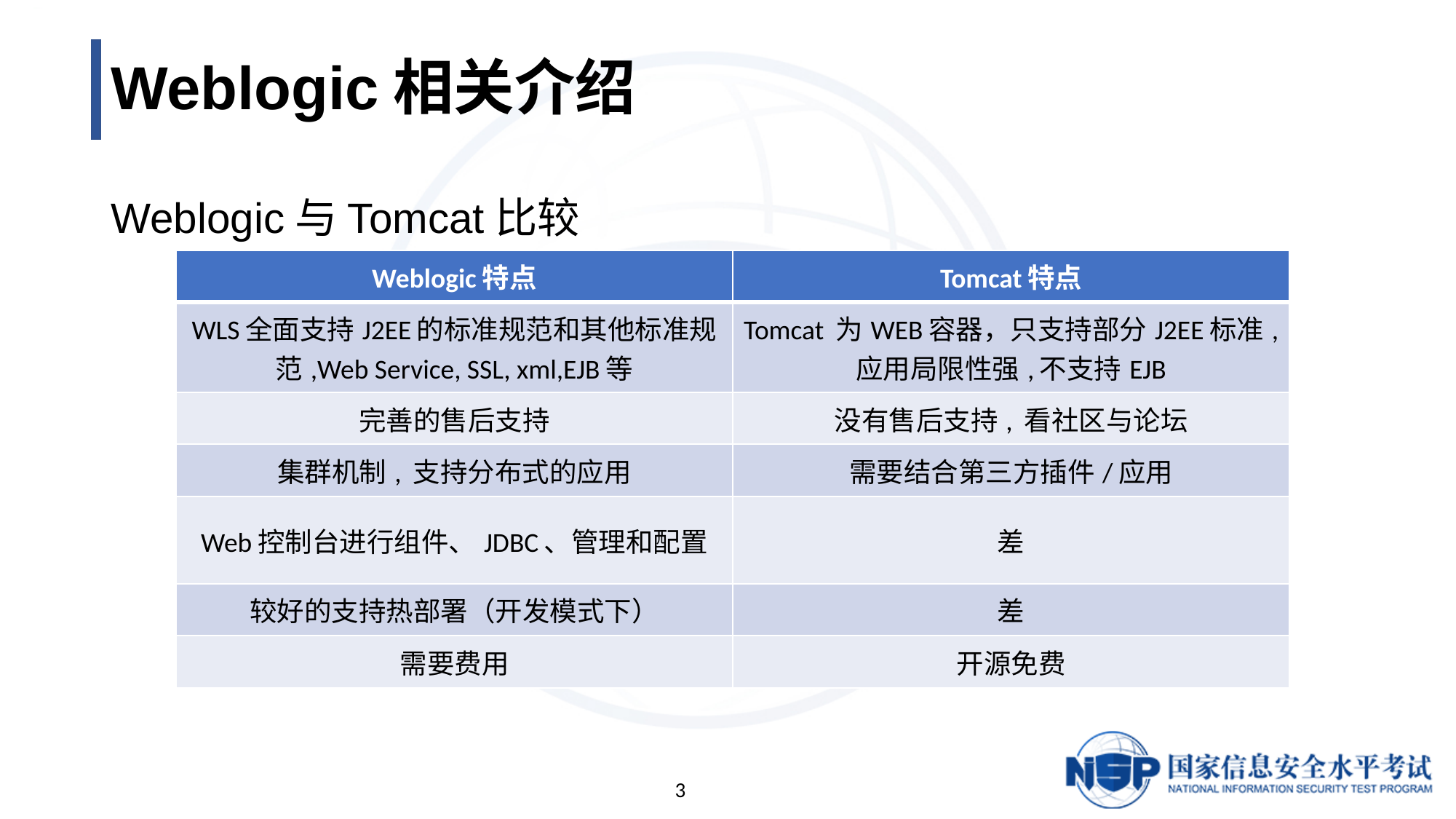

# Weblogic相关介绍
Weblogic与Tomcat比较
| Weblogic特点 | Tomcat特点 |
| --- | --- |
| WLS全面支持J2EE的标准规范和其他标准规范,Web Service, SSL, xml,EJB等 | Tomcat 为WEB容器，只支持部分J2EE标准, 应用局限性强,不支持EJB |
| 完善的售后支持 | 没有售后支持, 看社区与论坛 |
| 集群机制, 支持分布式的应用 | 需要结合第三方插件/应用 |
| Web控制台进行组件、JDBC、管理和配置 | 差 |
| 较好的支持热部署（开发模式下） | 差 |
| 需要费用 | 开源免费 |